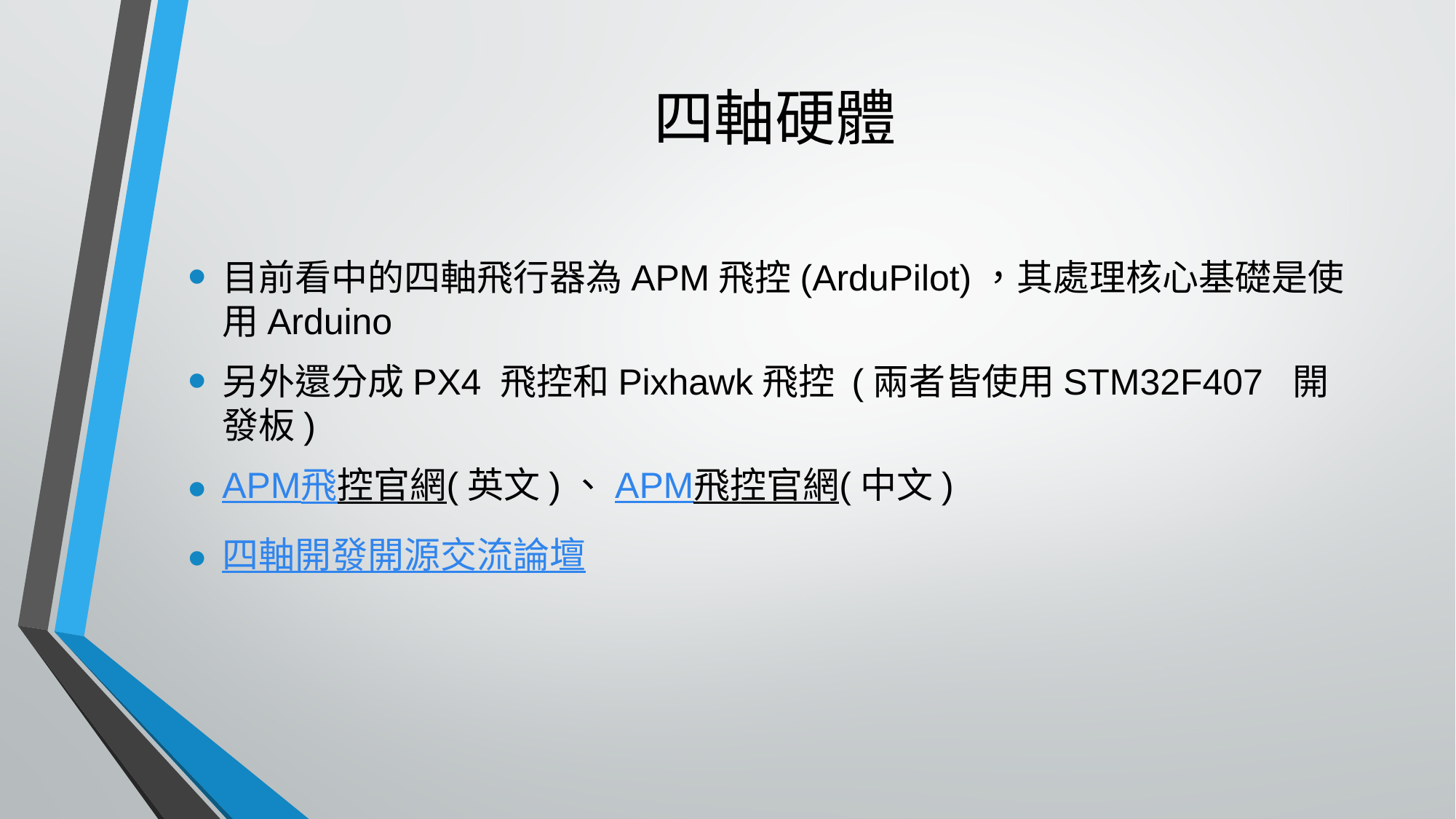

# 四軸硬體
目前看中的四軸飛行器為APM飛控(ArduPilot)，其處理核心基礎是使用Arduino
另外還分成PX4 飛控和Pixhawk飛控 (兩者皆使用STM32F407  開發板)
APM飛控官網(英文)、APM飛控官網(中文)
四軸開發開源交流論壇